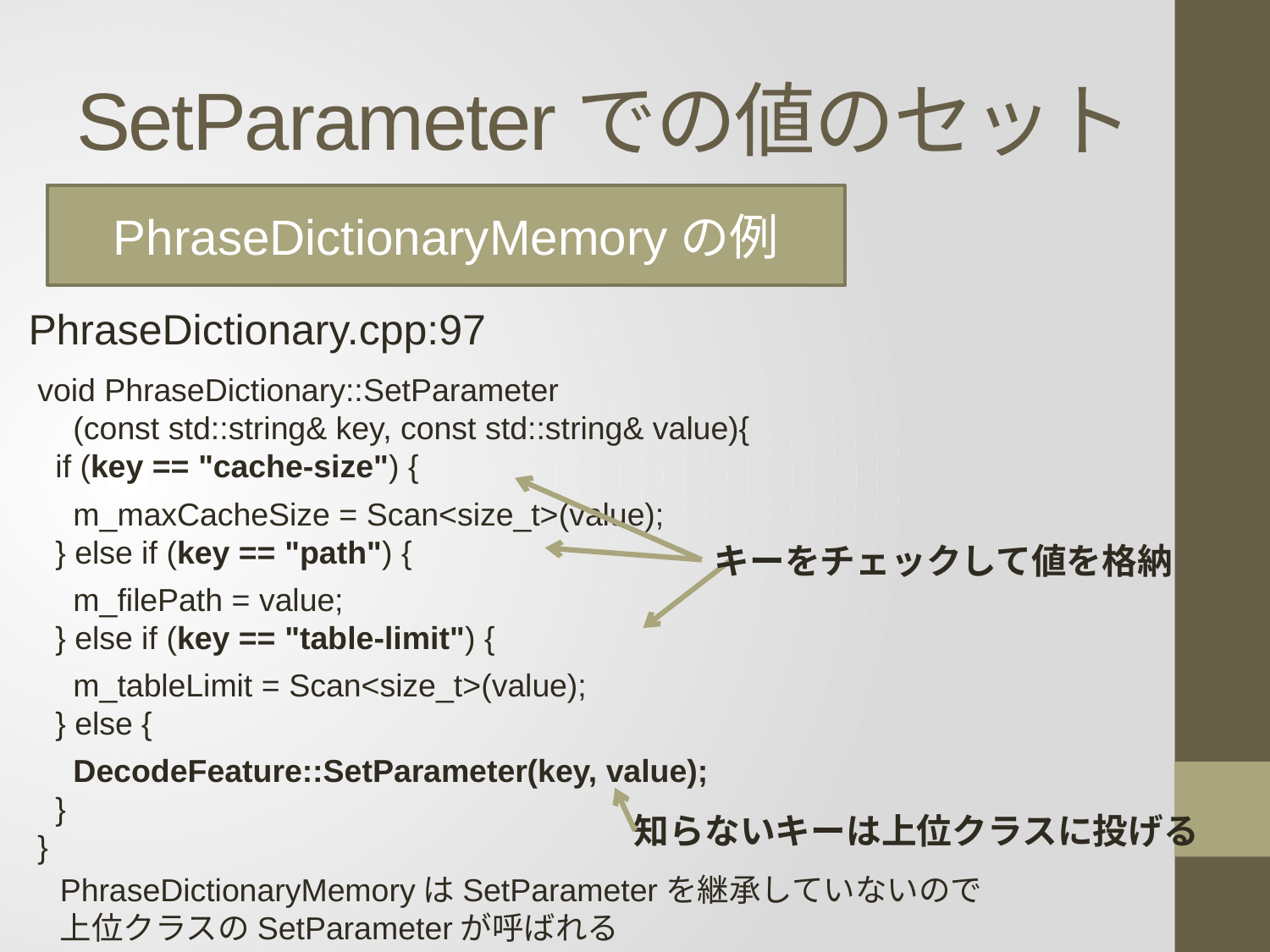

# SetParameterでの値のセット
PhraseDictionaryMemoryの例
PhraseDictionary.cpp:97
void PhraseDictionary::SetParameter
    (const std::string& key, const std::string& value){
  if (key == "cache-size") {
    m_maxCacheSize = Scan<size_t>(value);
  } else if (key == "path") {
    m_filePath = value;
  } else if (key == "table-limit") {
    m_tableLimit = Scan<size_t>(value);
  } else {
    DecodeFeature::SetParameter(key, value);
  }
}
キーをチェックして値を格納
知らないキーは上位クラスに投げる
PhraseDictionaryMemoryはSetParameterを継承していないので
上位クラスのSetParameterが呼ばれる